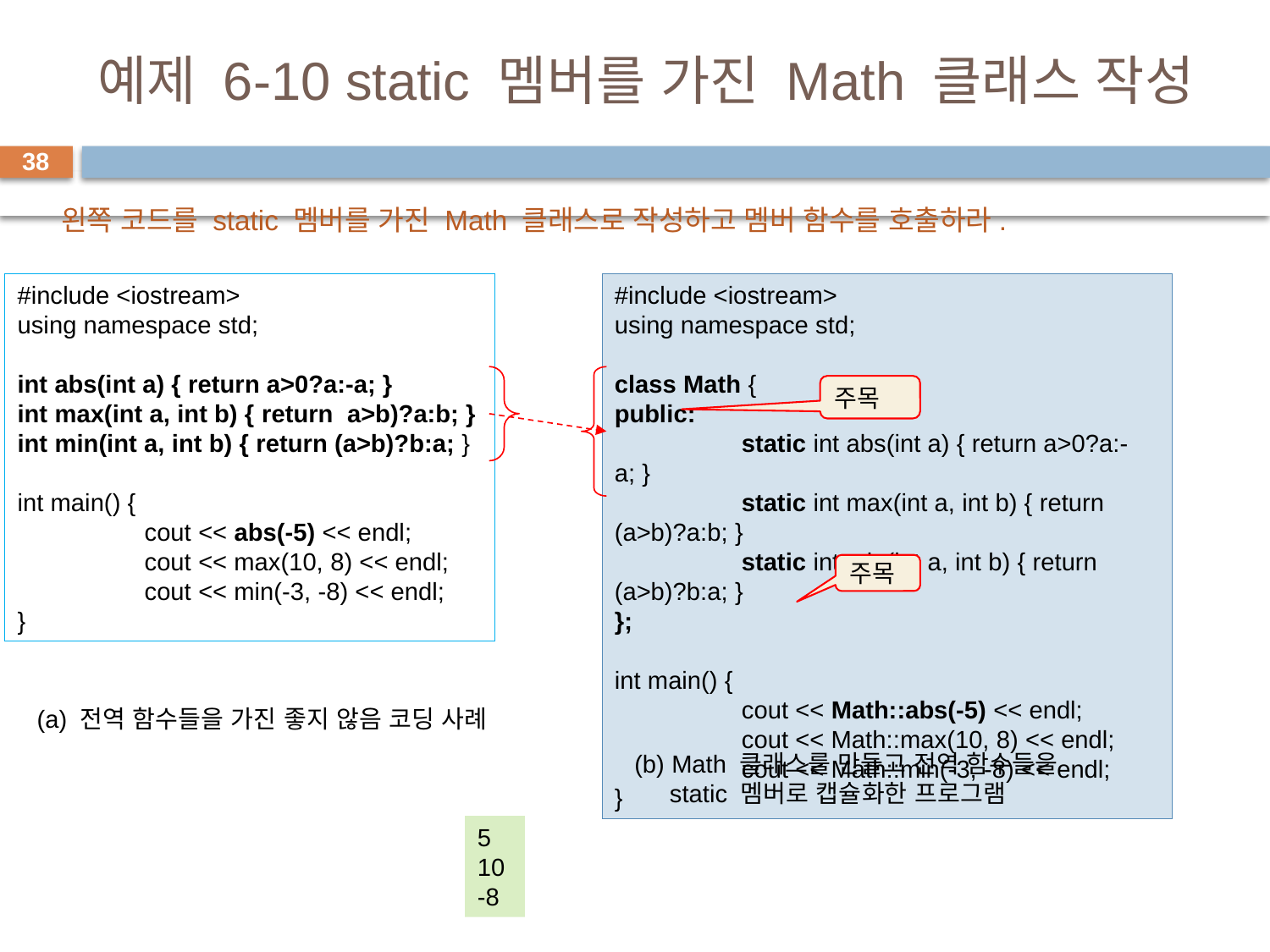

# 예제 6-10 static 멤버를 가진 Math 클래스 작성
38
왼쪽 코드를 static 멤버를 가진 Math 클래스로 작성하고 멤버 함수를 호출하라.
#include <iostream>
using namespace std;

class Math {
public:
	static int abs(int a) { return a>0?a:-a; }
	static int max(int a, int b) { return (a>b)?a:b; }
	static int min(int a, int b) { return (a>b)?b:a; }
};

int main() {
	cout << Math::abs(-5) << endl;
	cout << Math::max(10, 8) << endl;
	cout << Math::min(-3, -8) << endl;
}
#include <iostream>
using namespace std;

int abs(int a) { return a>0?a:-a; }
int max(int a, int b) { return  a>b)?a:b; }
int min(int a, int b) { return (a>b)?b:a; }

int main() {
	cout << abs(-5) << endl;
	cout << max(10, 8) << endl;
	cout << min(-3, -8) << endl;
}

주목
주목
(a) 전역 함수들을 가진 좋지 않음 코딩 사례
(b) Math 클래스를 만들고 전역 함수들을
     static 멤버로 캡슐화한 프로그램
5
10
-8